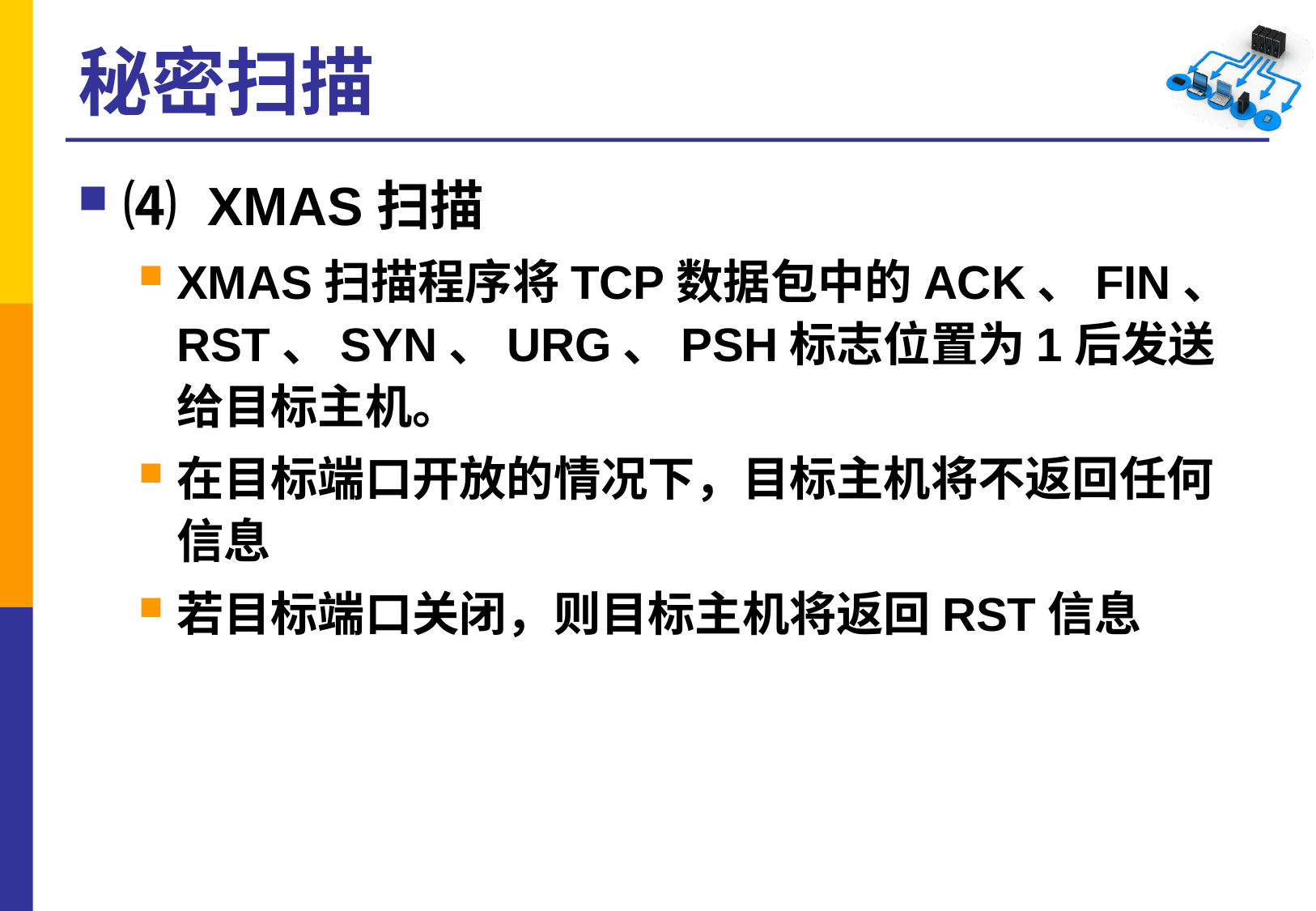

# 秘密扫描
⑷  XMAS扫描
XMAS扫描程序将TCP数据包中的ACK、FIN、RST、SYN、URG、PSH标志位置为1后发送给目标主机。
在目标端口开放的情况下，目标主机将不返回任何信息
若目标端口关闭，则目标主机将返回RST信息